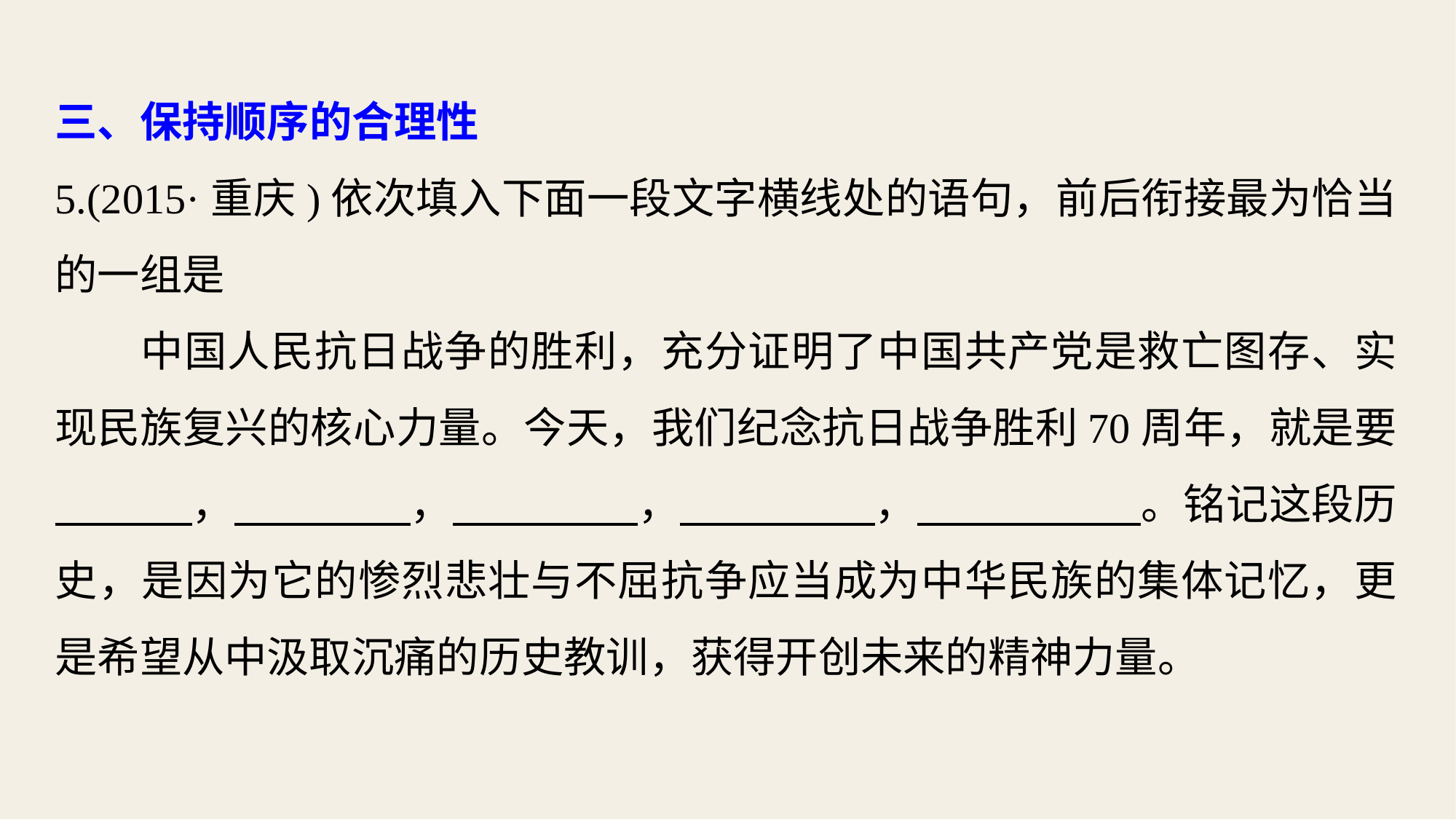

三、保持顺序的合理性
5.(2015·重庆)依次填入下面一段文字横线处的语句，前后衔接最为恰当的一组是
中国人民抗日战争的胜利，充分证明了中国共产党是救亡图存、实现民族复兴的核心力量。今天，我们纪念抗日战争胜利70周年，就是要               ，                  ，                   ，                    ，                       。铭记这段历史，是因为它的惨烈悲壮与不屈抗争应当成为中华民族的集体记忆，更是希望从中汲取沉痛的历史教训，获得开创未来的精神力量。